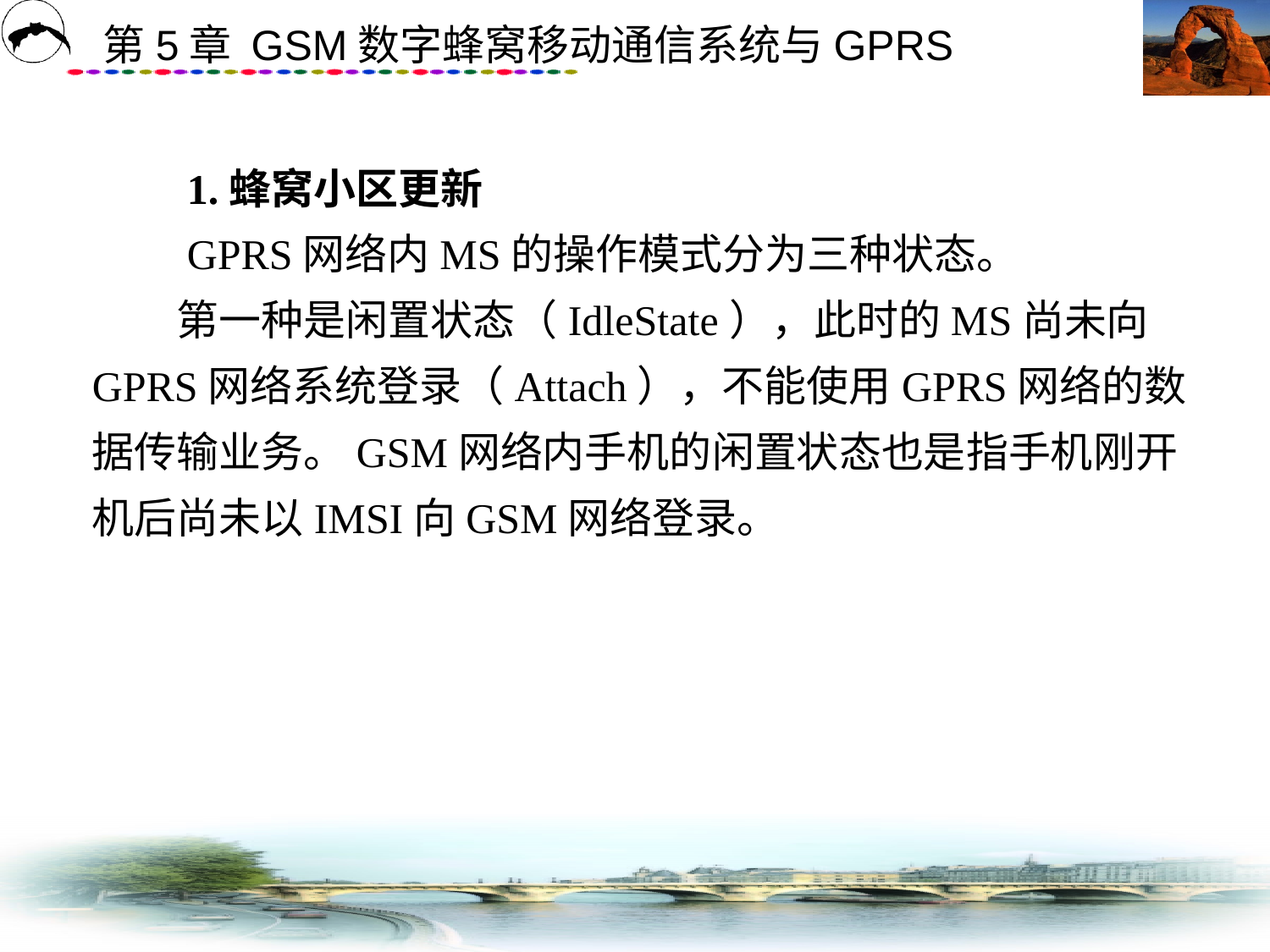

# 1.蜂窝小区更新 　　GPRS网络内MS的操作模式分为三种状态。 　　第一种是闲置状态（IdleState），此时的MS尚未向GPRS网络系统登录（Attach），不能使用GPRS网络的数据传输业务。GSM网络内手机的闲置状态也是指手机刚开机后尚未以IMSI向GSM网络登录。